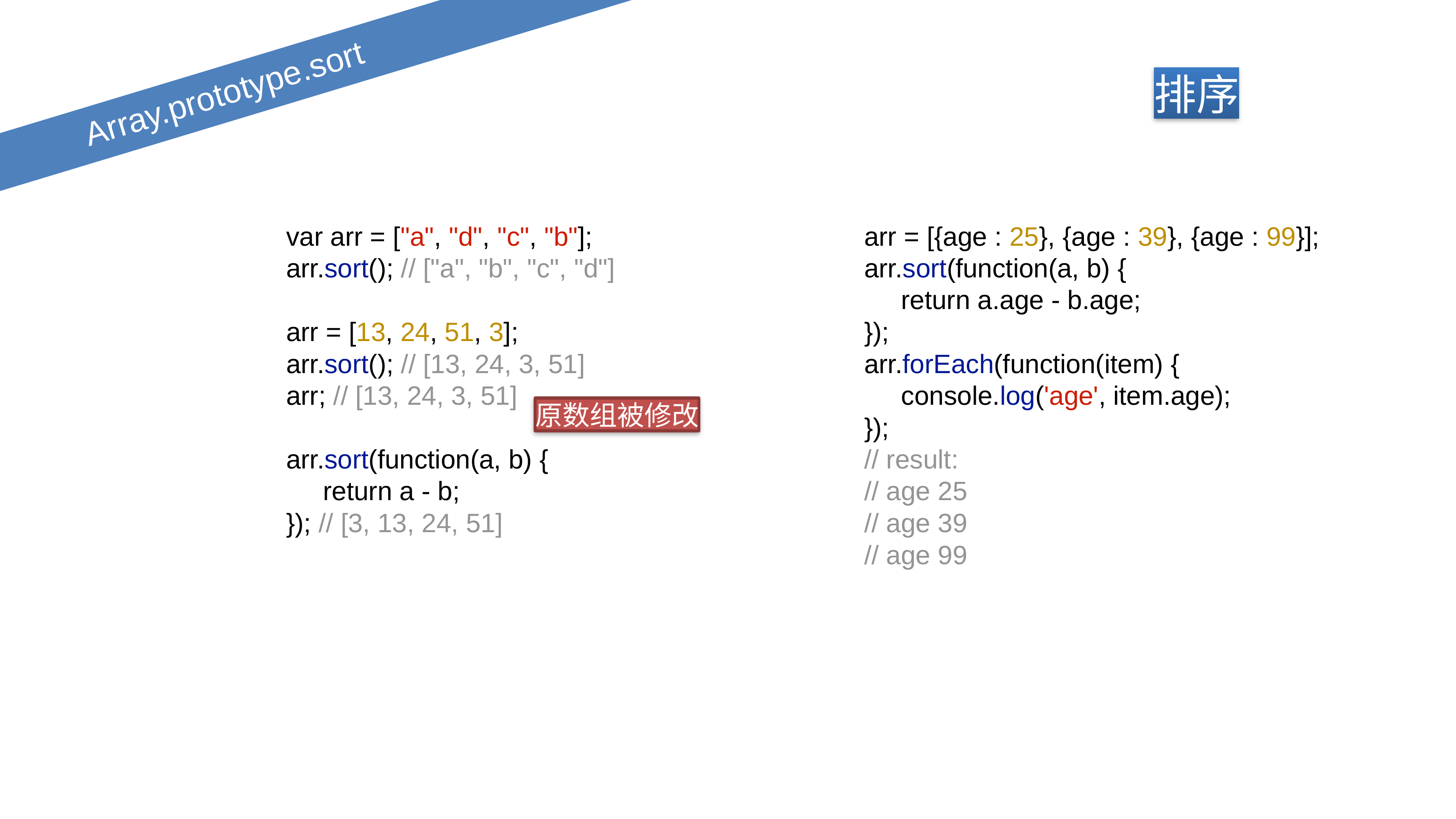

Array.prototype.sort
排序
var arr = ["a", "d", "c", "b"];
arr.sort(); // ["a", "b", "c", "d"]

arr = [13, 24, 51, 3];
arr.sort(); // [13, 24, 3, 51]
arr; // [13, 24, 3, 51]

arr.sort(function(a, b) {
     return a - b;
}); // [3, 13, 24, 51]

arr = [{age : 25}, {age : 39}, {age : 99}];
arr.sort(function(a, b) {
     return a.age - b.age;
});
arr.forEach(function(item) {
     console.log('age', item.age);
});
// result:
// age 25
// age 39
// age 99

原数组被修改
16